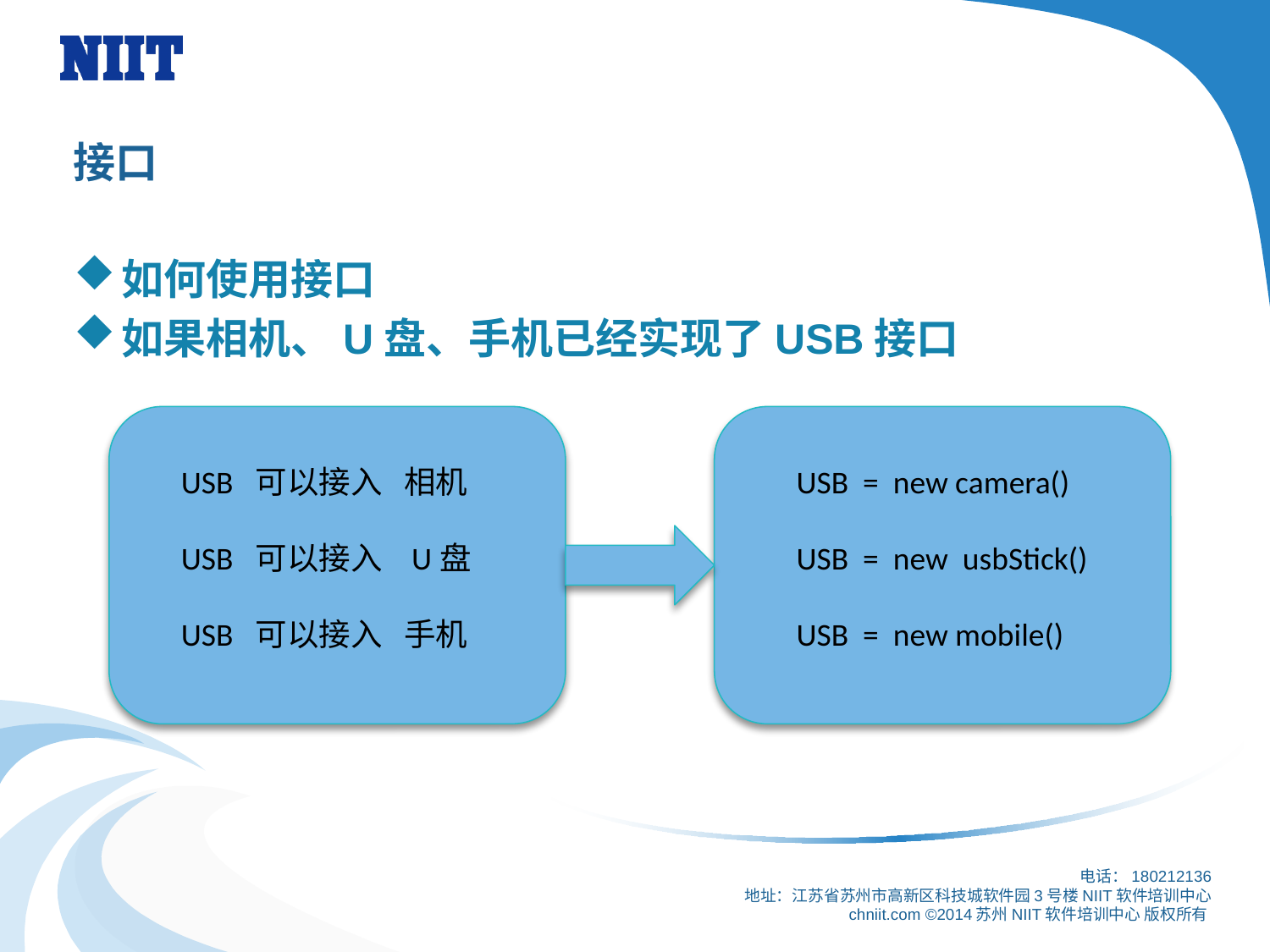

# 接口
如何使用接口
如果相机、U盘、手机已经实现了USB接口

USB  可以接入   相机

USB  可以接入   U盘

USB  可以接入   手机
USB  =  new camera()

USB  =  new  usbStick()

USB  =  new mobile()